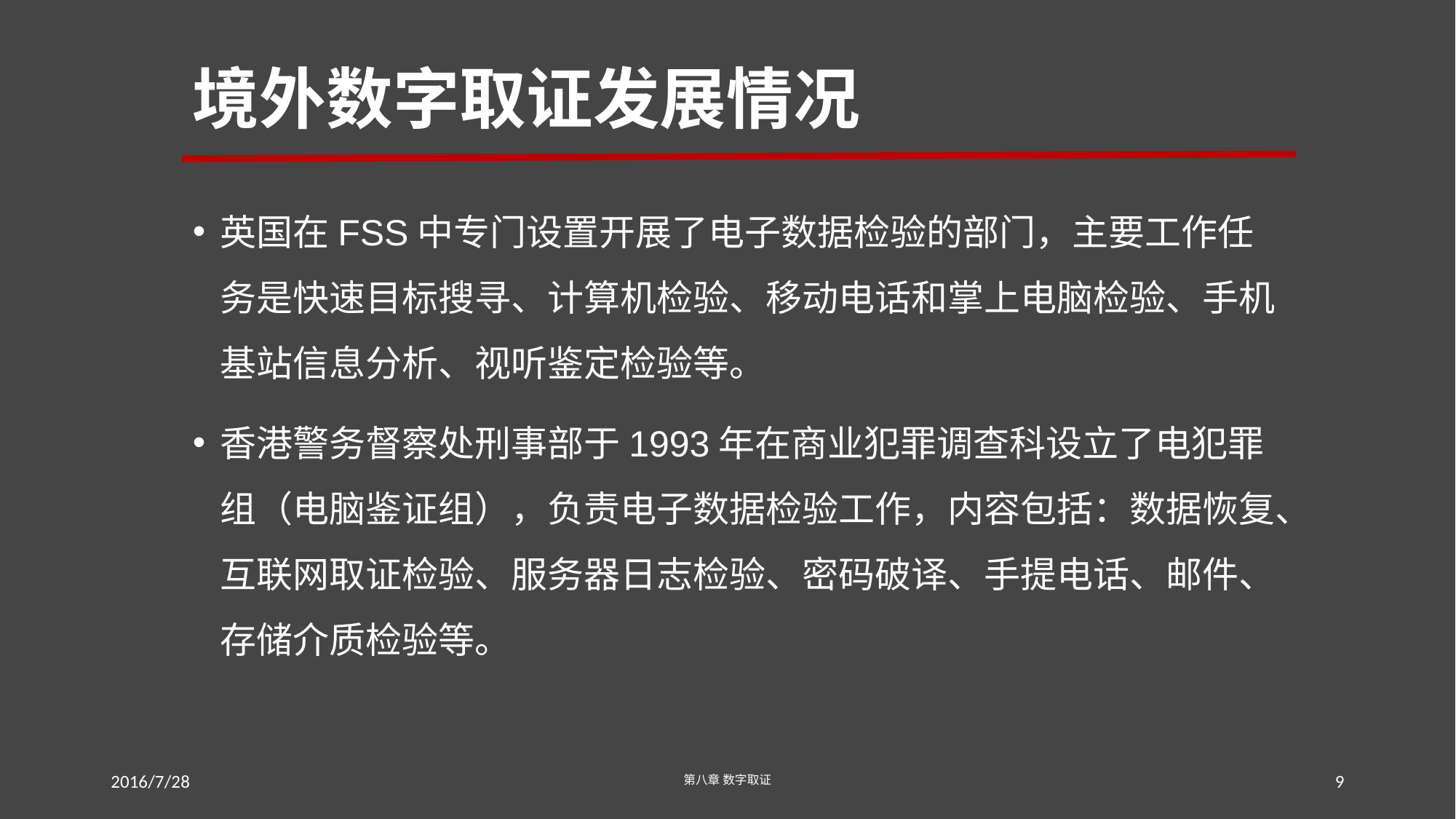

# 境外数字取证发展情况
英国在FSS中专门设置开展了电子数据检验的部门，主要工作任务是快速目标搜寻、计算机检验、移动电话和掌上电脑检验、手机基站信息分析、视听鉴定检验等。
香港警务督察处刑事部于1993年在商业犯罪调查科设立了电犯罪组（电脑鉴证组），负责电子数据检验工作，内容包括：数据恢复、互联网取证检验、服务器日志检验、密码破译、手提电话、邮件、存储介质检验等。

2016/7/28
第八章 数字取证
9